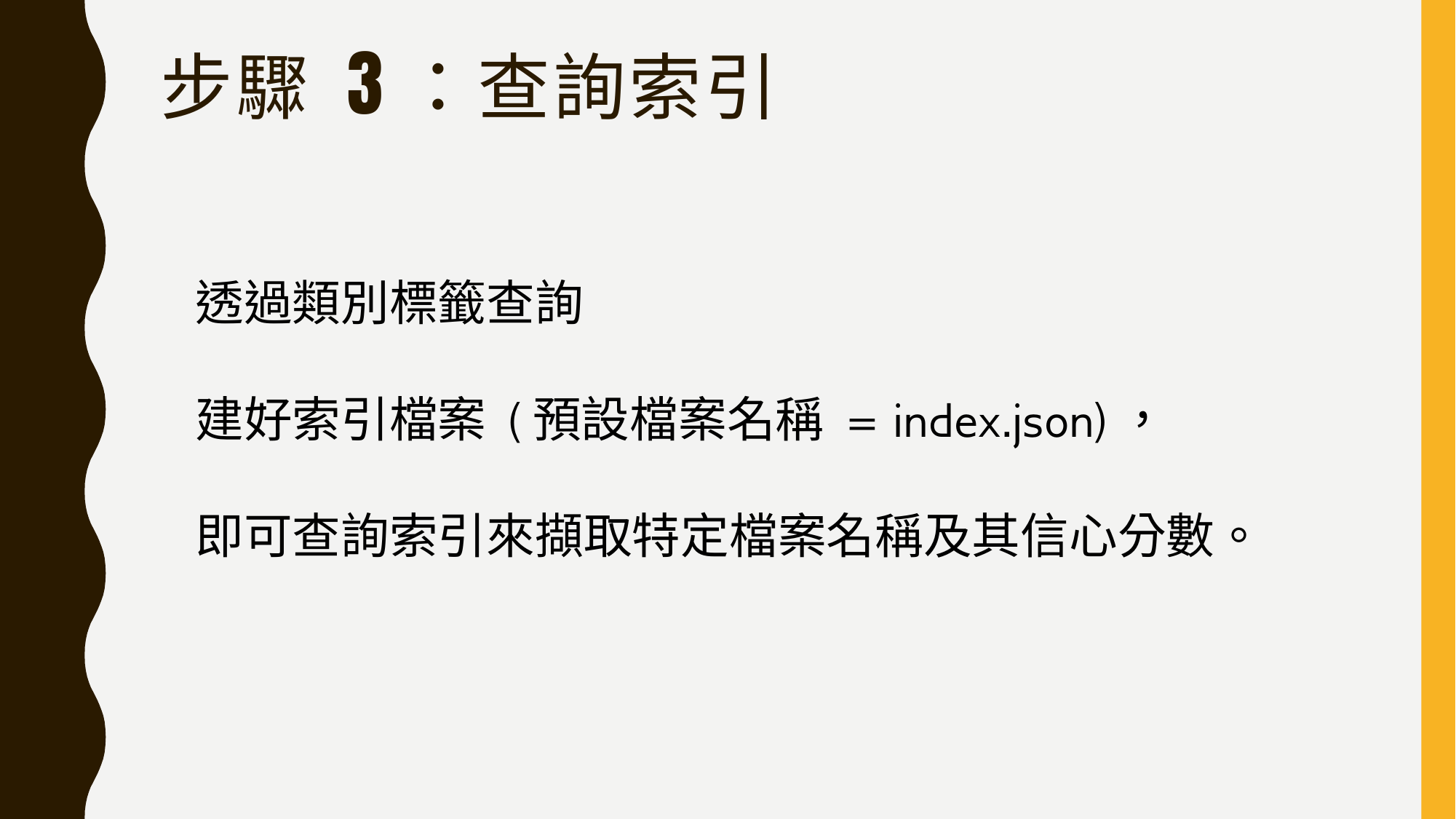

# 步驟 3：查詢索引
透過類別標籤查詢
建好索引檔案 (預設檔案名稱 = index.json)，

即可查詢索引來擷取特定檔案名稱及其信心分數。